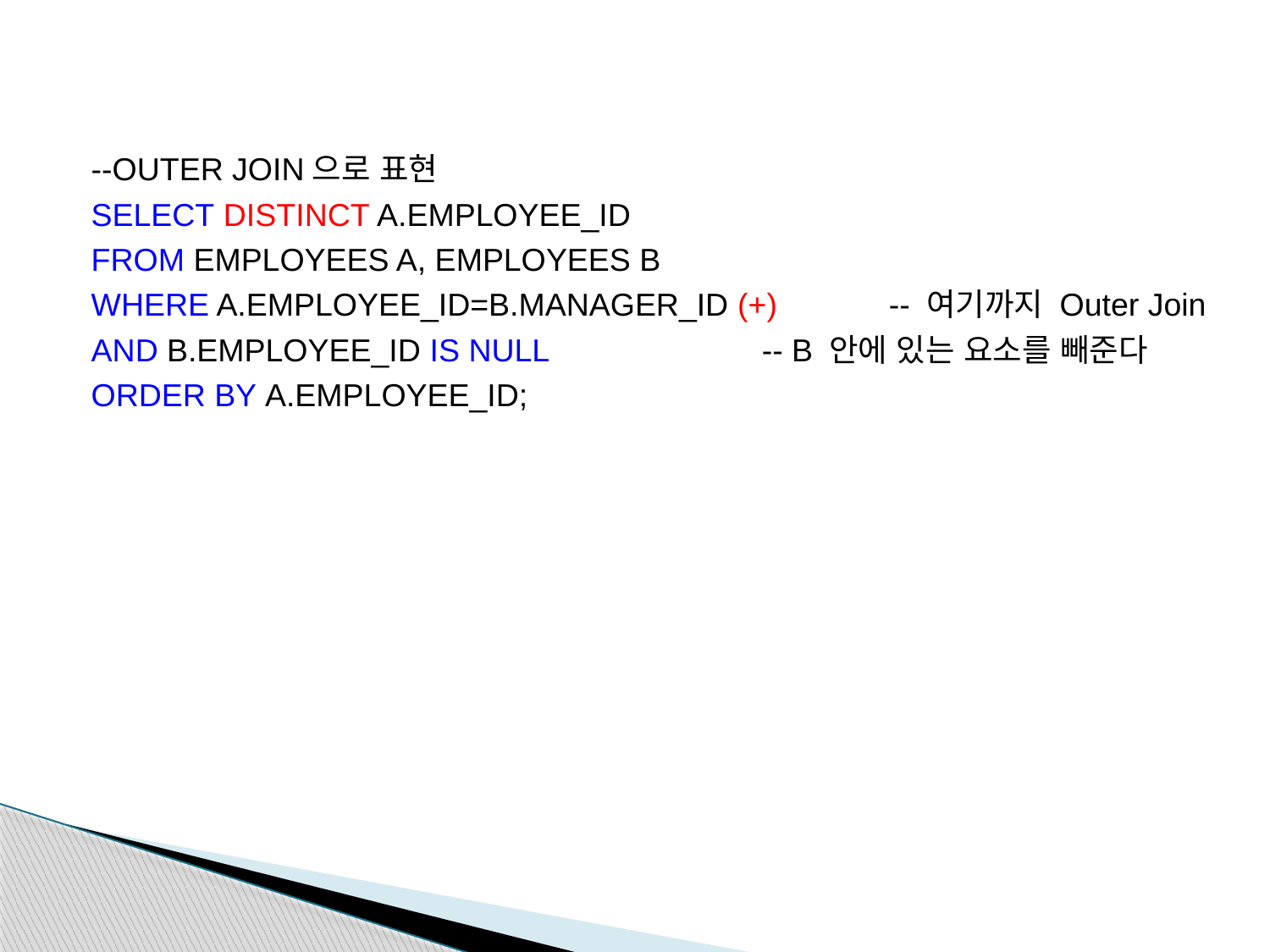

--OUTER JOIN으로 표현
SELECT DISTINCT A.EMPLOYEE_ID
FROM EMPLOYEES A, EMPLOYEES B
WHERE A.EMPLOYEE_ID=B.MANAGER_ID (+)	-- 여기까지 Outer Join
AND B.EMPLOYEE_ID IS NULL		-- B 안에 있는 요소를 빼준다
ORDER BY A.EMPLOYEE_ID;